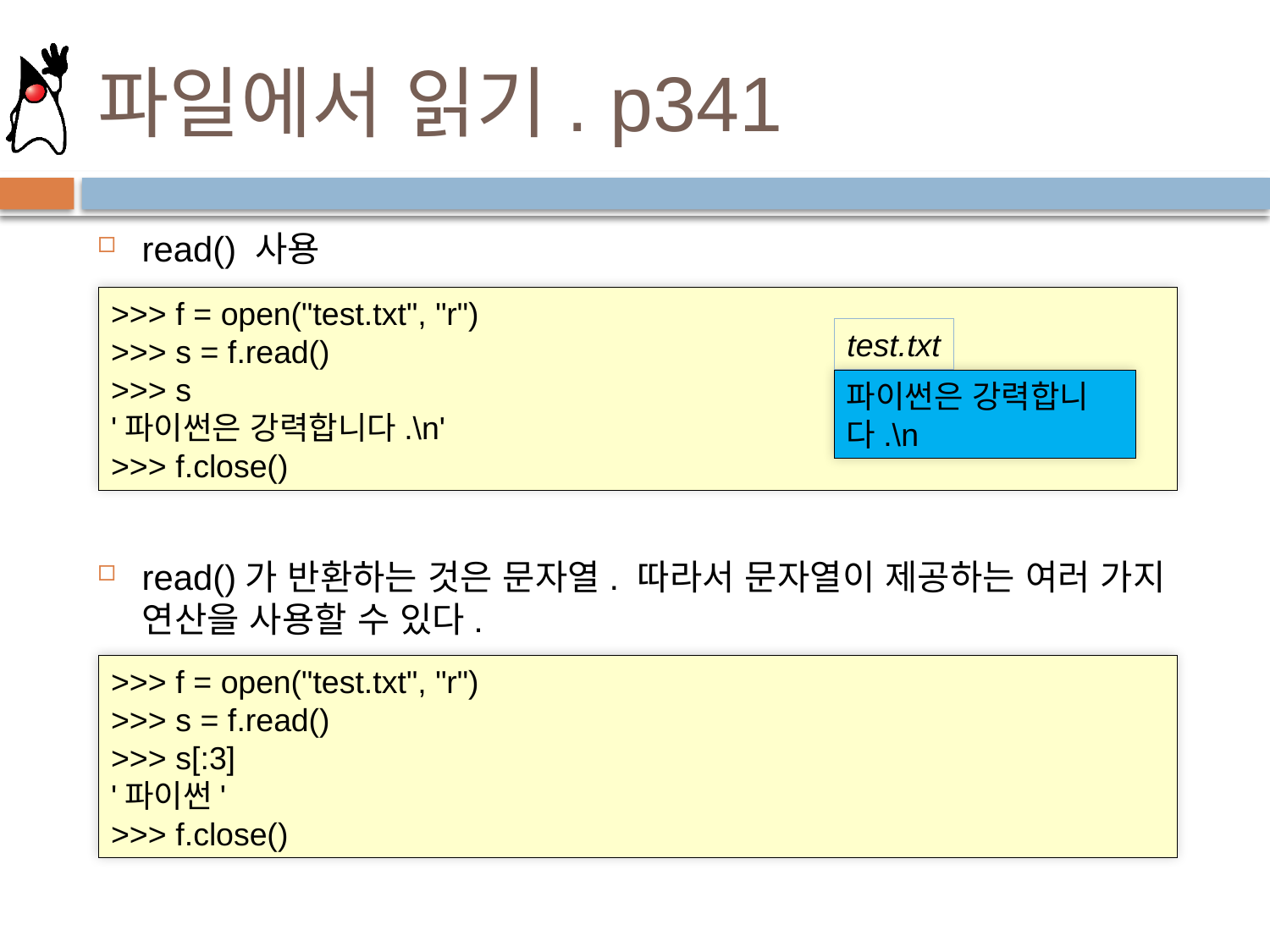

# 파일에서 읽기. p341
read() 사용

read()가 반환하는 것은 문자열. 따라서 문자열이 제공하는 여러 가지 연산을 사용할 수 있다.

>>> f = open("test.txt", "r")
>>> s = f.read()
>>> s
'파이썬은 강력합니다.\n'
>>> f.close()
test.txt
파이썬은 강력합니다.\n
>>> f = open("test.txt", "r")
>>> s = f.read()
>>> s[:3]
'파이썬'
>>> f.close()